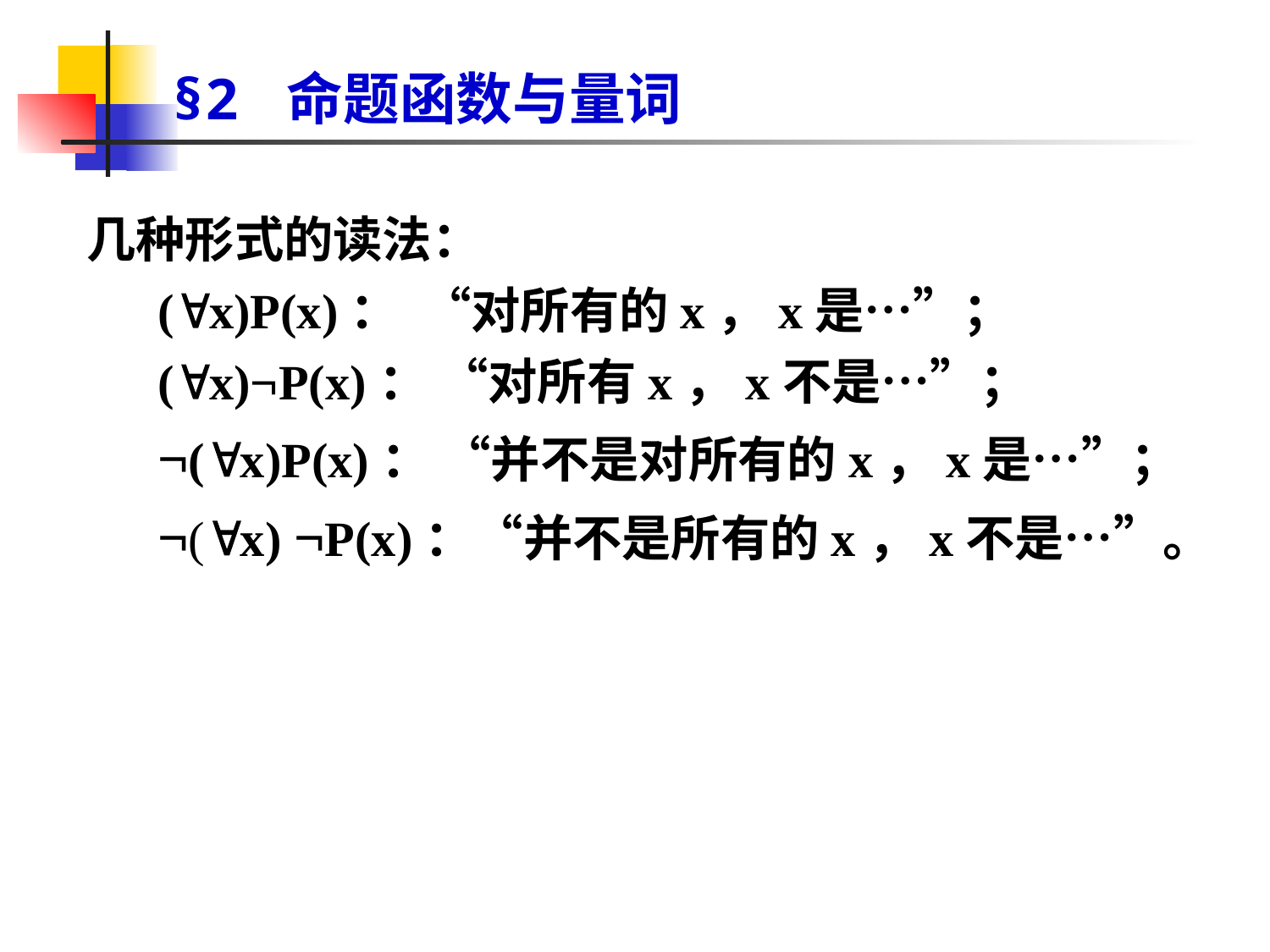

# §2 命题函数与量词
几种形式的读法：
 (∀x)P(x)：  “对所有的x，x是…”；
 (∀x)¬P(x)： “对所有x，x不是…”；
 ¬(∀x)P(x)： “并不是对所有的x，x是…”；
 ¬(∀x) ¬P(x)：“并不是所有的x，x不是…”。

21